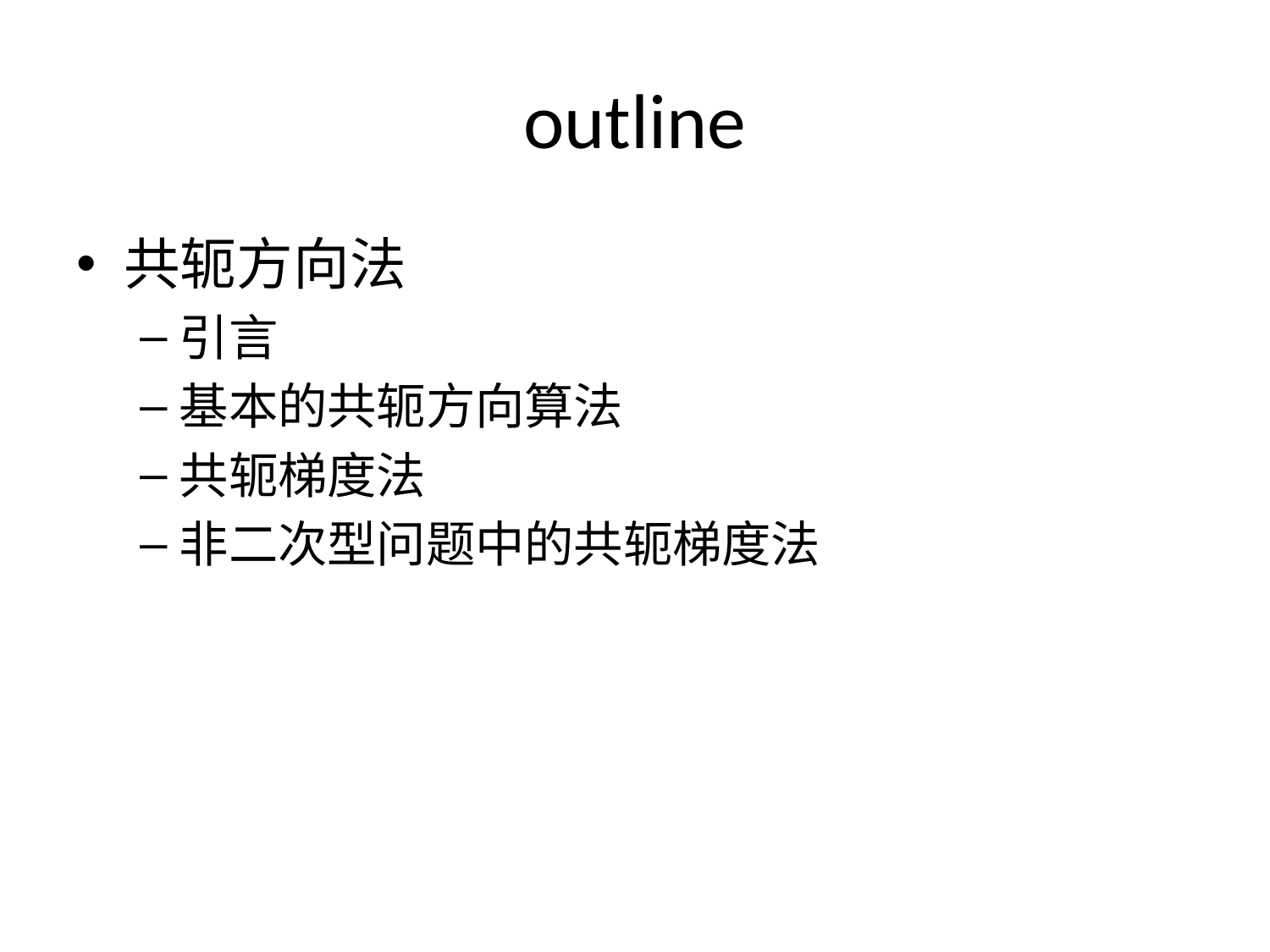

# outline
共轭方向法
引言
基本的共轭方向算法
共轭梯度法
非二次型问题中的共轭梯度法